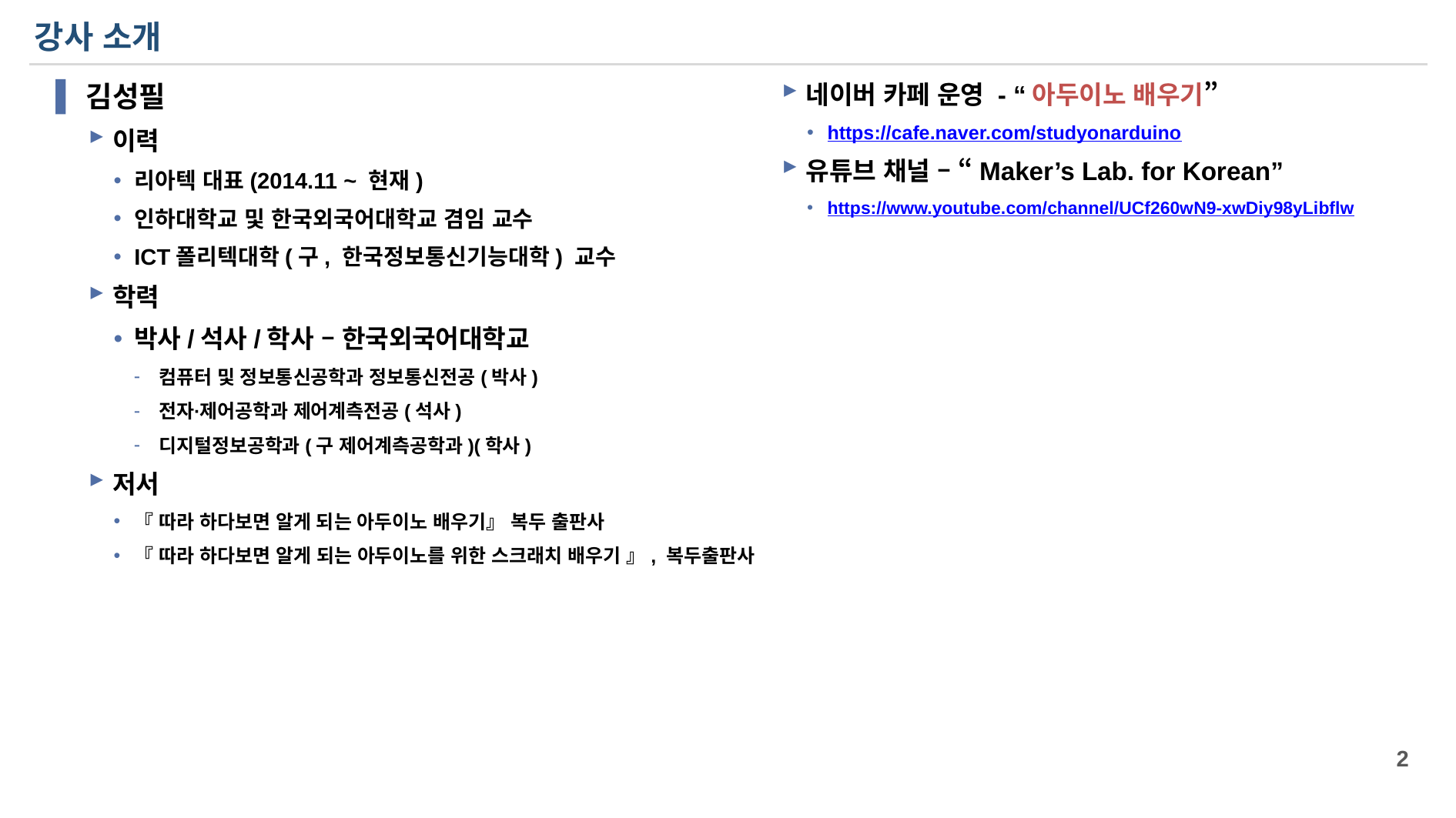

# 강사 소개
네이버 카페 운영 - “아두이노 배우기”
https://cafe.naver.com/studyonarduino
유튜브 채널 – “Maker’s Lab. for Korean”
https://www.youtube.com/channel/UCf260wN9-xwDiy98yLibflw

김성필
이력
리아텍 대표(2014.11 ~ 현재)
인하대학교 및 한국외국어대학교 겸임 교수
ICT폴리텍대학(구, 한국정보통신기능대학) 교수
학력
박사/석사/학사 – 한국외국어대학교
컴퓨터 및 정보통신공학과 정보통신전공(박사)
전자∙제어공학과 제어계측전공(석사)
디지털정보공학과(구 제어계측공학과)(학사)
저서
『 따라 하다보면 알게 되는 아두이노 배우기』 복두 출판사
『 따라 하다보면 알게 되는 아두이노를 위한 스크래치 배우기 』, 복두출판사

2